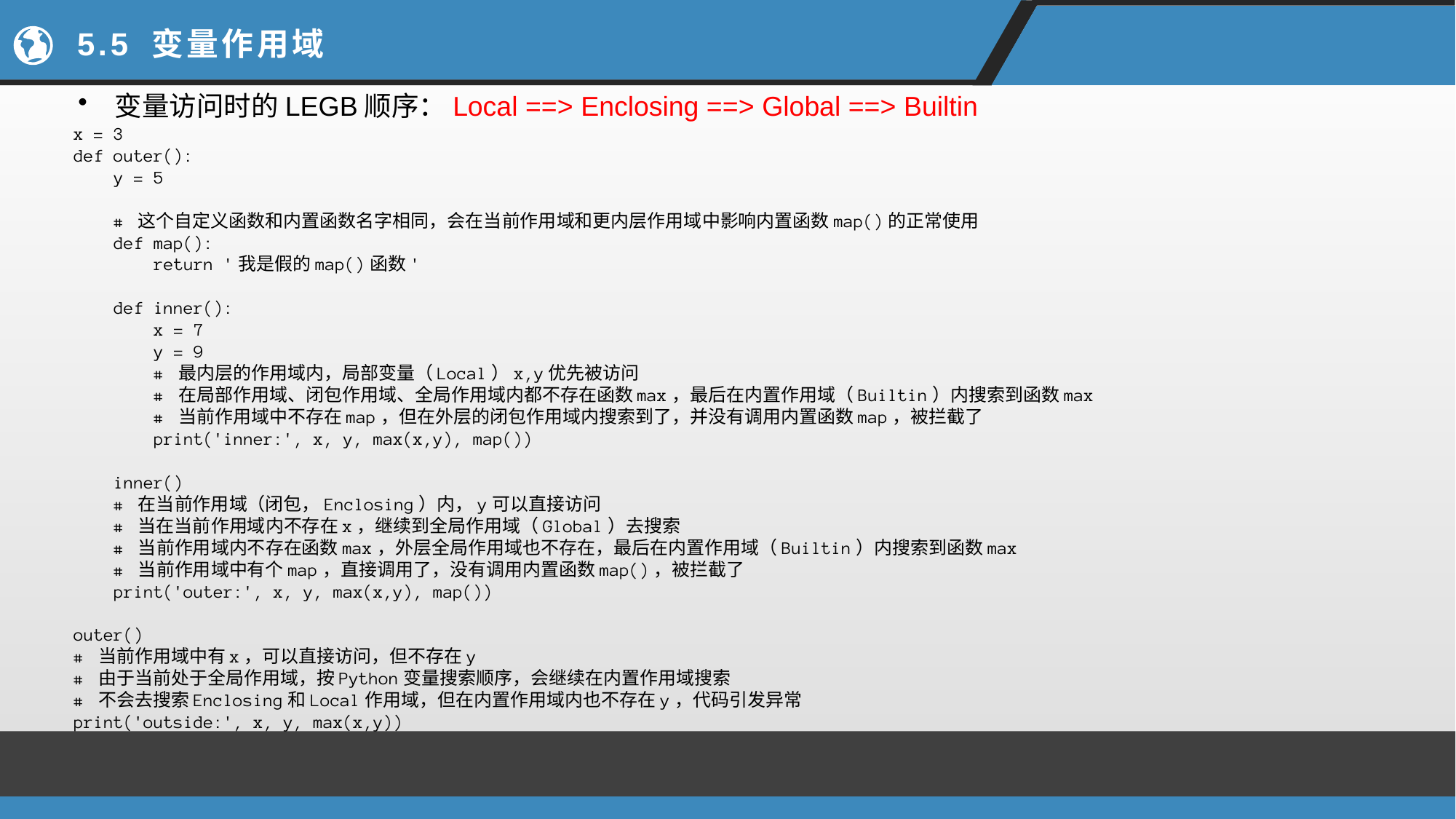

# 5.5 变量作用域

变量访问时的LEGB顺序：Local ==> Enclosing ==> Global ==> Builtin
x = 3
def outer():
    y = 5

    # 这个自定义函数和内置函数名字相同，会在当前作用域和更内层作用域中影响内置函数map()的正常使用
    def map():
        return '我是假的map()函数'

    def inner():
        x = 7
        y = 9
        # 最内层的作用域内，局部变量（Local）x,y优先被访问
        # 在局部作用域、闭包作用域、全局作用域内都不存在函数max，最后在内置作用域（Builtin）内搜索到函数max
        # 当前作用域中不存在map，但在外层的闭包作用域内搜索到了，并没有调用内置函数map，被拦截了
        print('inner:', x, y, max(x,y), map())

    inner()
    # 在当前作用域（闭包，Enclosing）内，y可以直接访问
    # 当在当前作用域内不存在x，继续到全局作用域（Global）去搜索
    # 当前作用域内不存在函数max，外层全局作用域也不存在，最后在内置作用域（Builtin）内搜索到函数max
    # 当前作用域中有个map，直接调用了，没有调用内置函数map()，被拦截了
    print('outer:', x, y, max(x,y), map())

outer()
# 当前作用域中有x，可以直接访问，但不存在y
# 由于当前处于全局作用域，按Python变量搜索顺序，会继续在内置作用域搜索
# 不会去搜索Enclosing和Local作用域，但在内置作用域内也不存在y，代码引发异常
print('outside:', x, y, max(x,y))